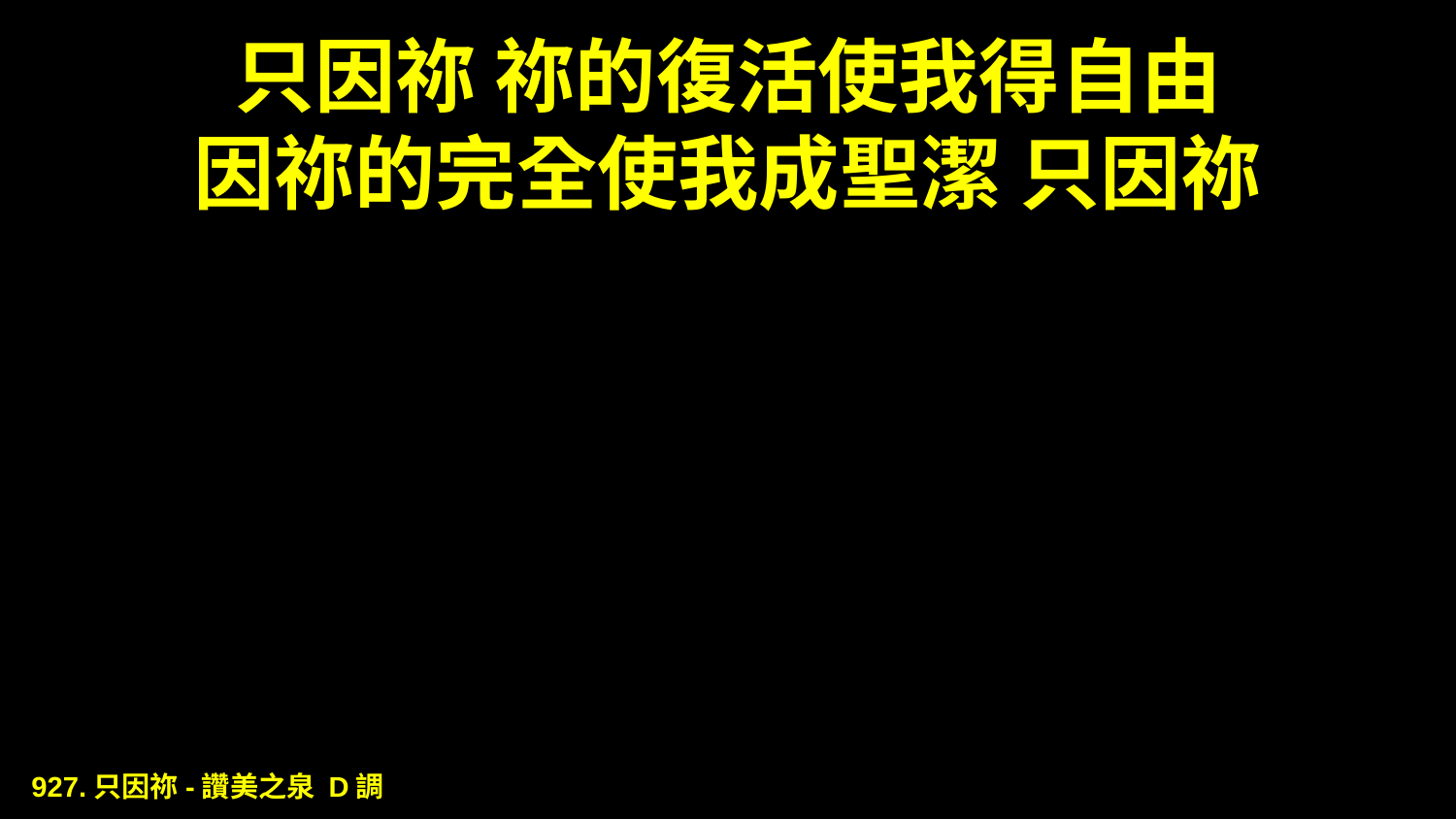

# 只因祢 祢的復活使我得自由 因祢的完全使我成聖潔 只因祢
927.只因祢-讚美之泉 D調